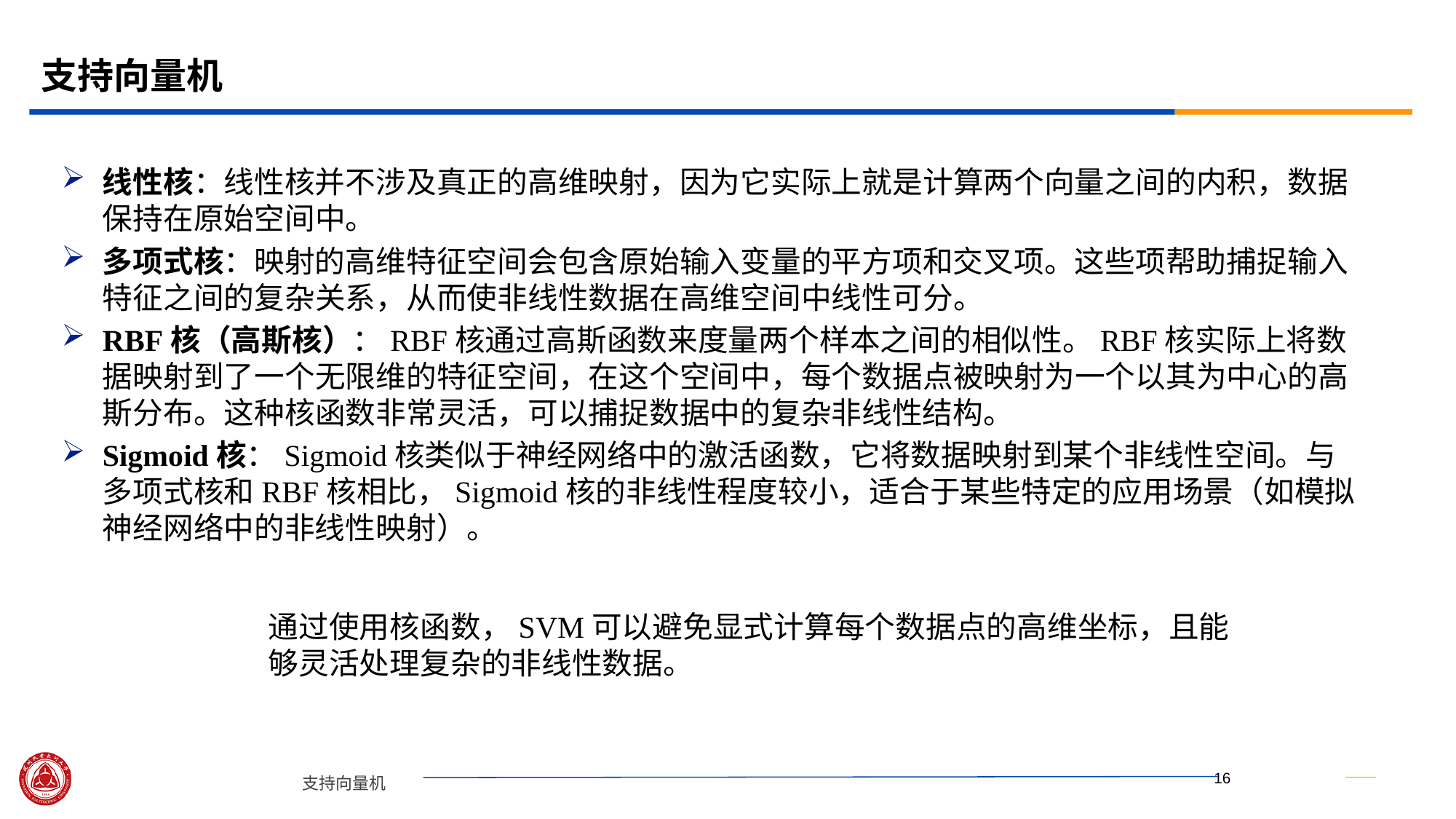

# 支持向量机
线性核：线性核并不涉及真正的高维映射，因为它实际上就是计算两个向量之间的内积，数据保持在原始空间中。
多项式核：映射的高维特征空间会包含原始输入变量的平方项和交叉项。这些项帮助捕捉输入特征之间的复杂关系，从而使非线性数据在高维空间中线性可分。
RBF核（高斯核）：RBF核通过高斯函数来度量两个样本之间的相似性。RBF核实际上将数据映射到了一个无限维的特征空间，在这个空间中，每个数据点被映射为一个以其为中心的高斯分布。这种核函数非常灵活，可以捕捉数据中的复杂非线性结构。
Sigmoid核：Sigmoid核类似于神经网络中的激活函数，它将数据映射到某个非线性空间。与多项式核和RBF核相比，Sigmoid核的非线性程度较小，适合于某些特定的应用场景（如模拟神经网络中的非线性映射）。
通过使用核函数，SVM可以避免显式计算每个数据点的高维坐标，且能够灵活处理复杂的非线性数据。